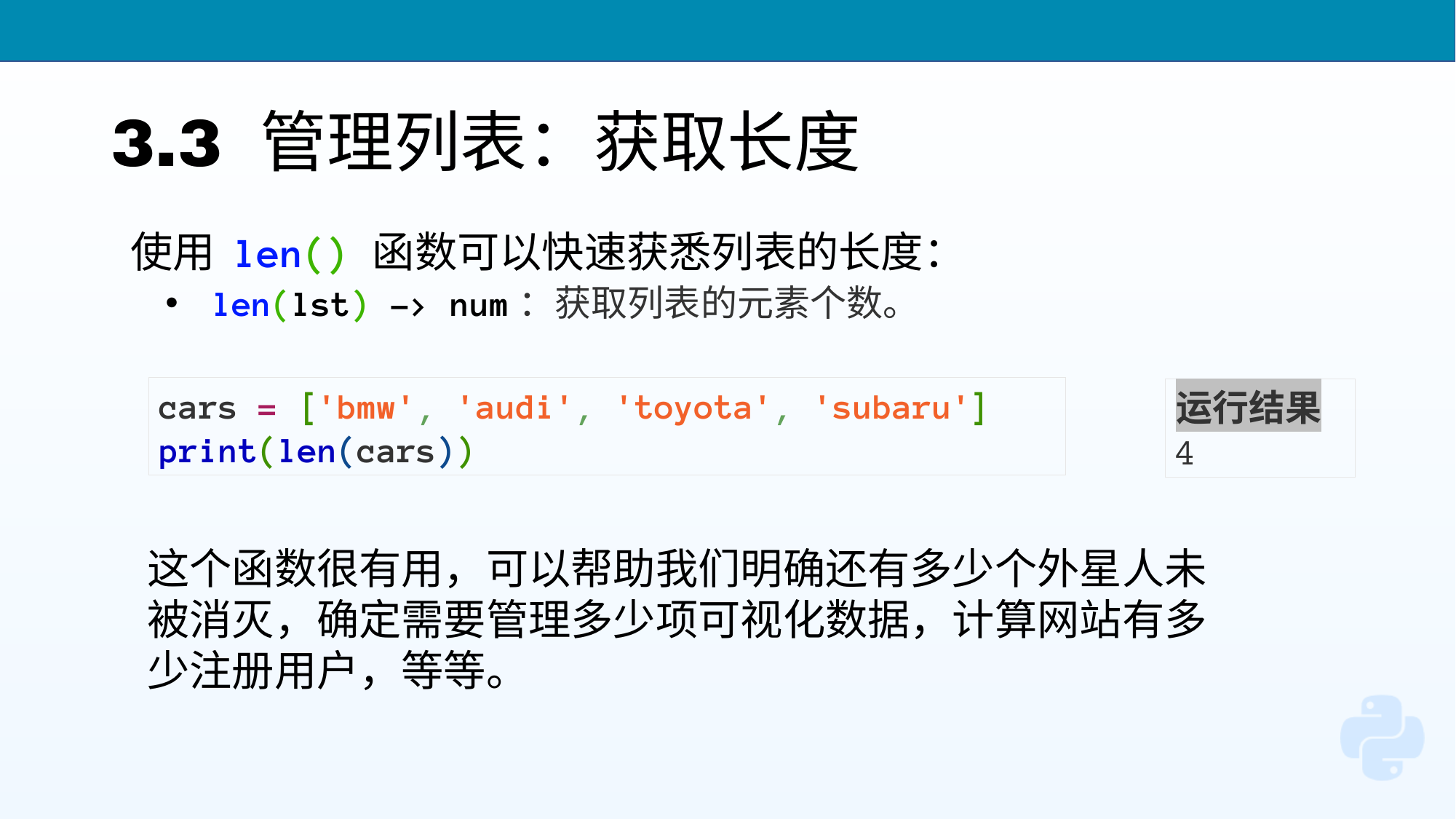

# 3.3 管理列表：获取长度
 使用 len() 函数可以快速获悉列表的长度：
 len(lst) -> num：获取列表的元素个数。

cars = ['bmw', 'audi', 'toyota', 'subaru']
print(len(cars))
运行结果
4
这个函数很有用，可以帮助我们明确还有多少个外星人未被消灭，确定需要管理多少项可视化数据，计算网站有多少注册用户，等等。